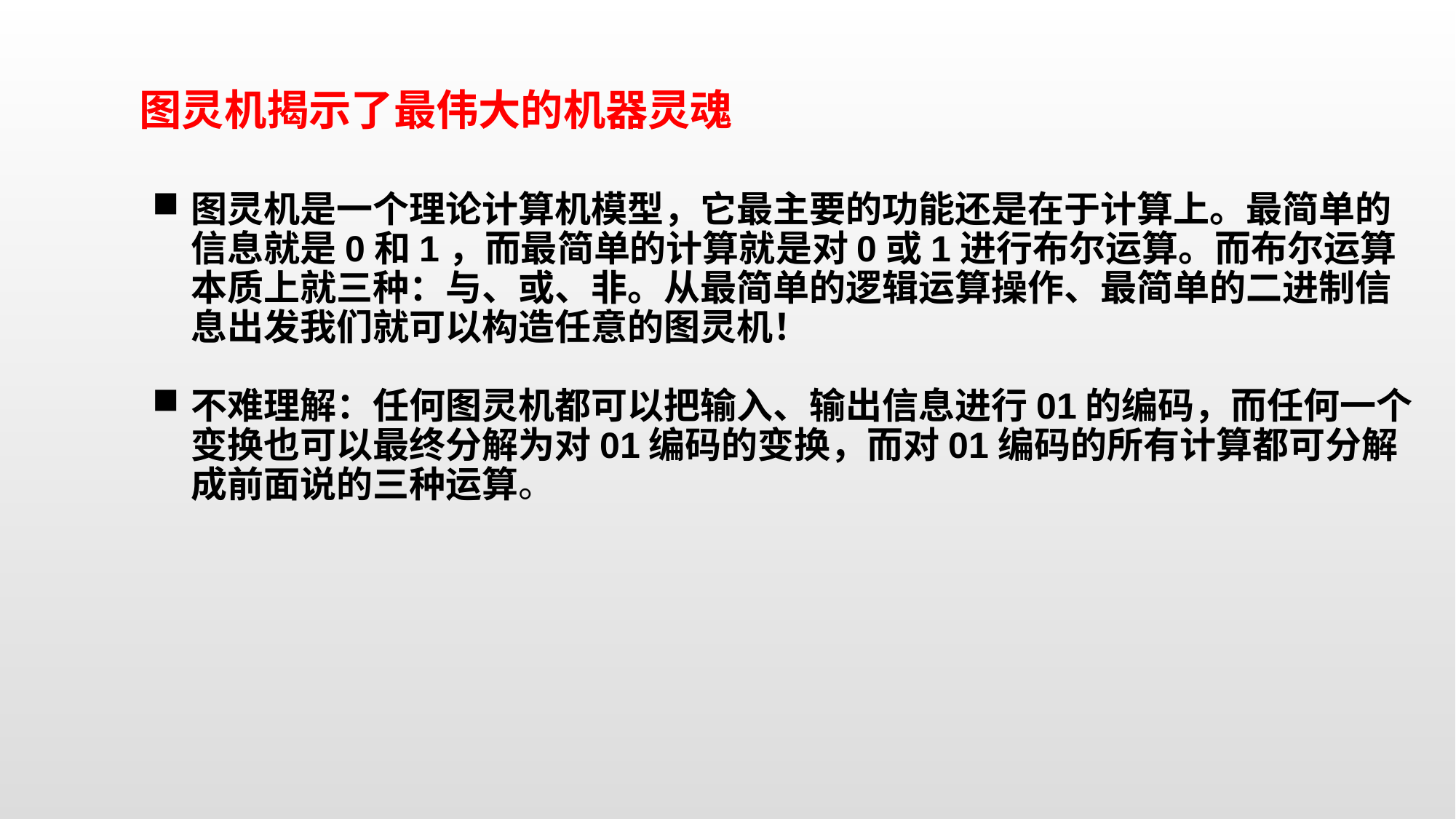

# 图灵机揭示了最伟大的机器灵魂

图灵机是一个理论计算机模型，它最主要的功能还是在于计算上。最简单的信息就是0和1，而最简单的计算就是对0或1进行布尔运算。而布尔运算本质上就三种：与、或、非。从最简单的逻辑运算操作、最简单的二进制信息出发我们就可以构造任意的图灵机！

不难理解：任何图灵机都可以把输入、输出信息进行01的编码，而任何一个变换也可以最终分解为对01编码的变换，而对01编码的所有计算都可分解成前面说的三种运算。

18